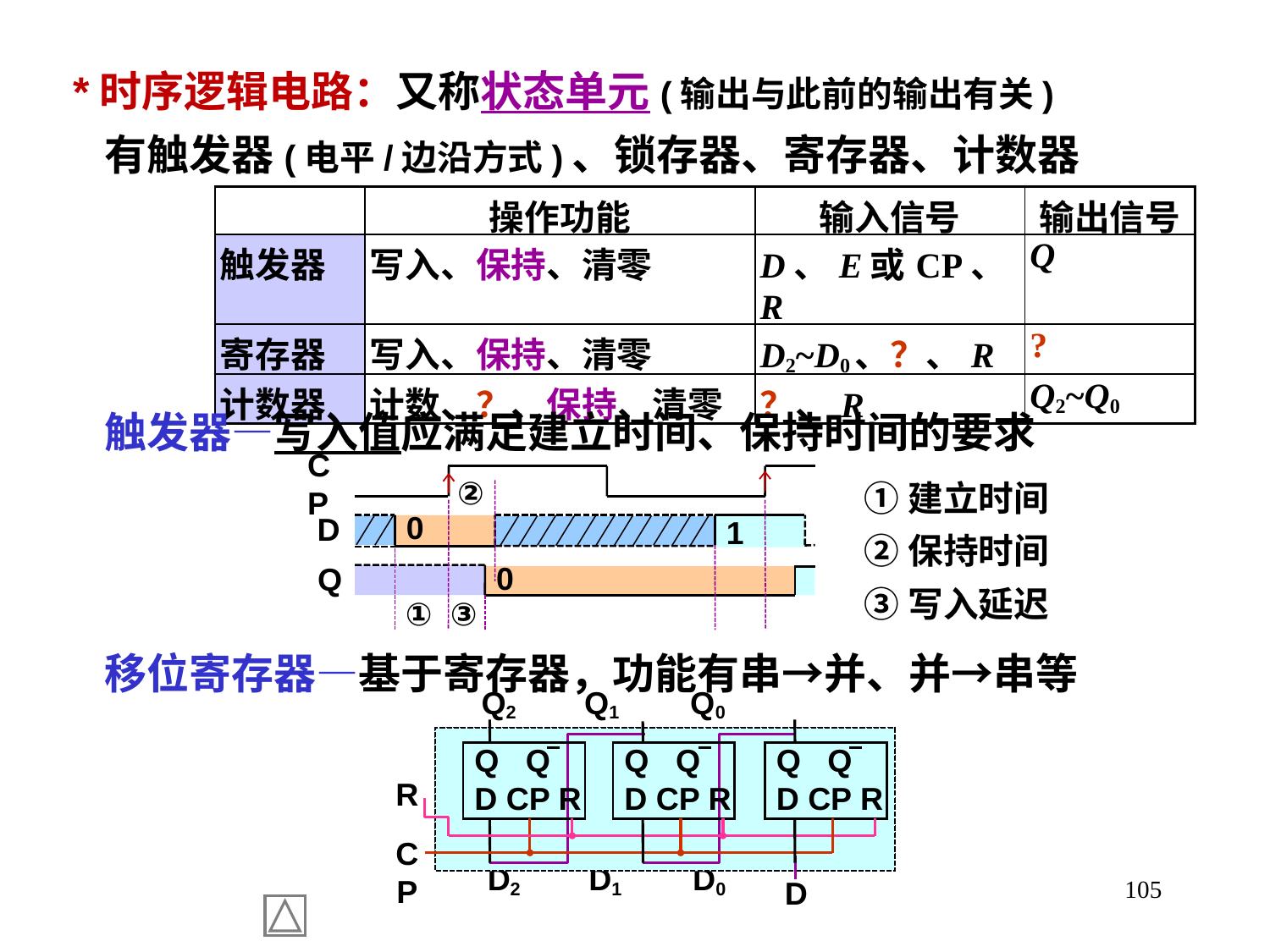

*时序逻辑电路：又称状态单元(输出与此前的输出有关)
      有触发器(电平/边沿方式)、锁存器、寄存器、计数器
|  | 操作功能 | 输入信号 | 输出信号 |
| --- | --- | --- | --- |
| 触发器 | 写入、保持、清零 | D、E或CP、R | Q |
| 寄存器 | 写入、保持、清零 | D2~D0、？、R | ? |
| 计数器 | 计数、？、保持、清零 | ？、R | Q2~Q0 |
      触发器—写入值应满足建立时间、保持时间的要求

CP
①建立时间
②保持时间
③写入延迟

②

D

 0

 1

Q

 0

①
③
      移位寄存器—基于寄存器，功能有串→并、并→串等
Q2        Q1        Q0
 Q   Q
 D CP R
 Q   Q
 D CP R
 Q   Q
 D CP R

R
CP

D

D2        D1        D0
105